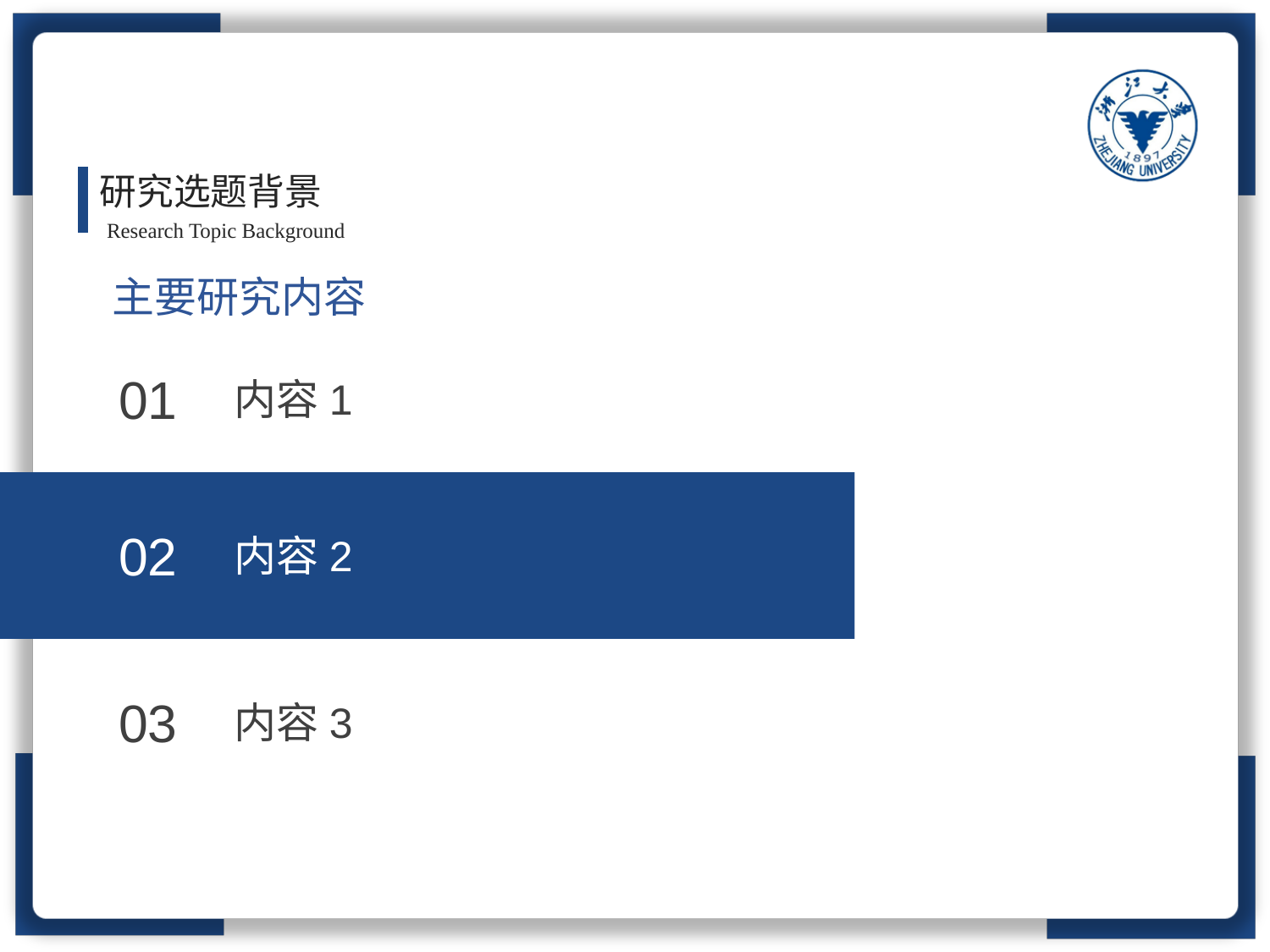

研究选题背景
Research Topic Background
主要研究内容
01
内容1

02
内容2
03
内容3